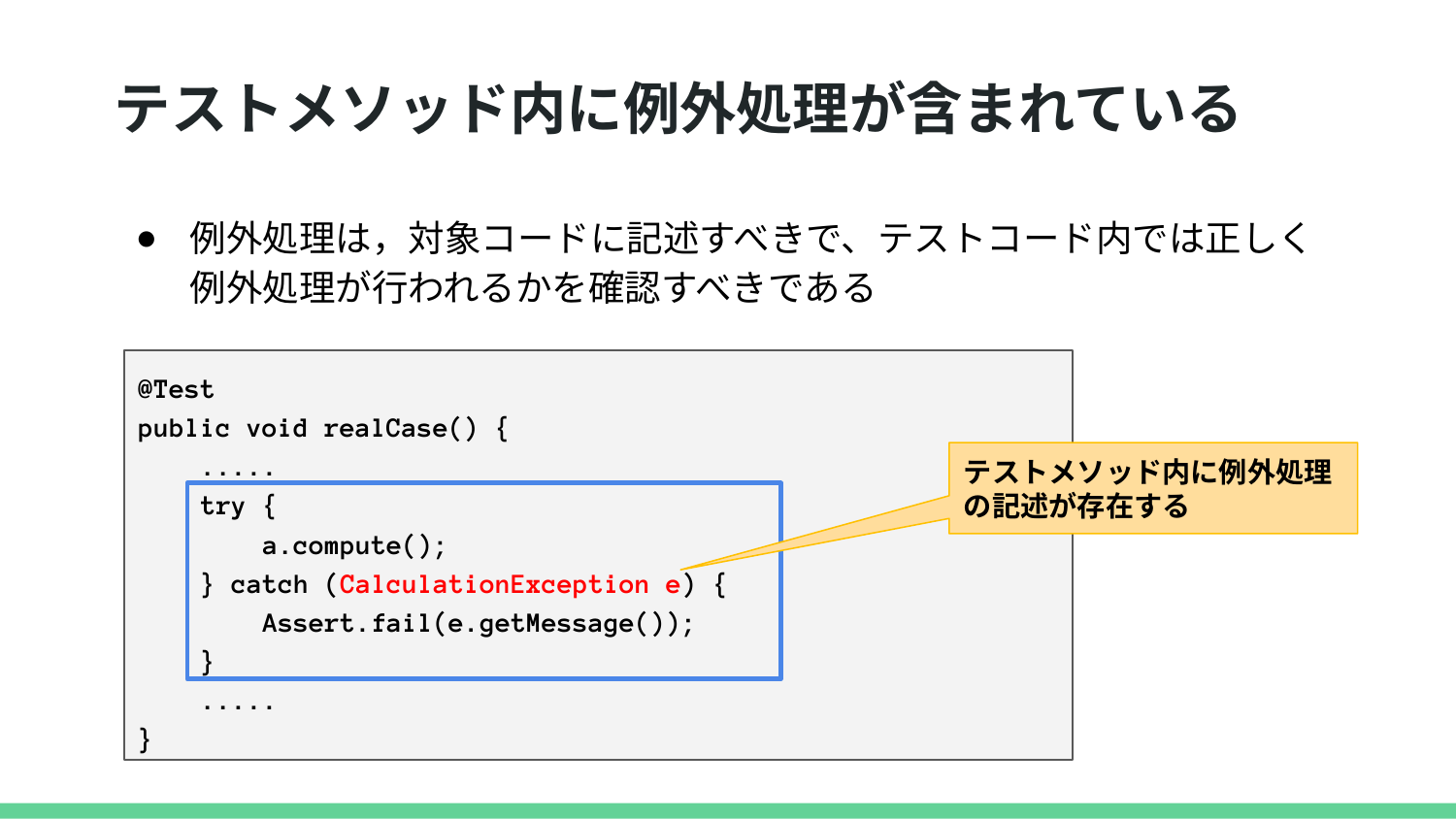

# テストメソッド内に例外処理が含まれている
例外処理は，対象コードに記述すべきで、テストコード内では正しく例外処理が行われるかを確認すべきである
@Test
public void realCase() {
    .....
    try {
        a.compute();
    } catch (CalculationException e) {
        Assert.fail(e.getMessage());
    }
    .....
}

テストメソッド内に例外処理の記述が存在する